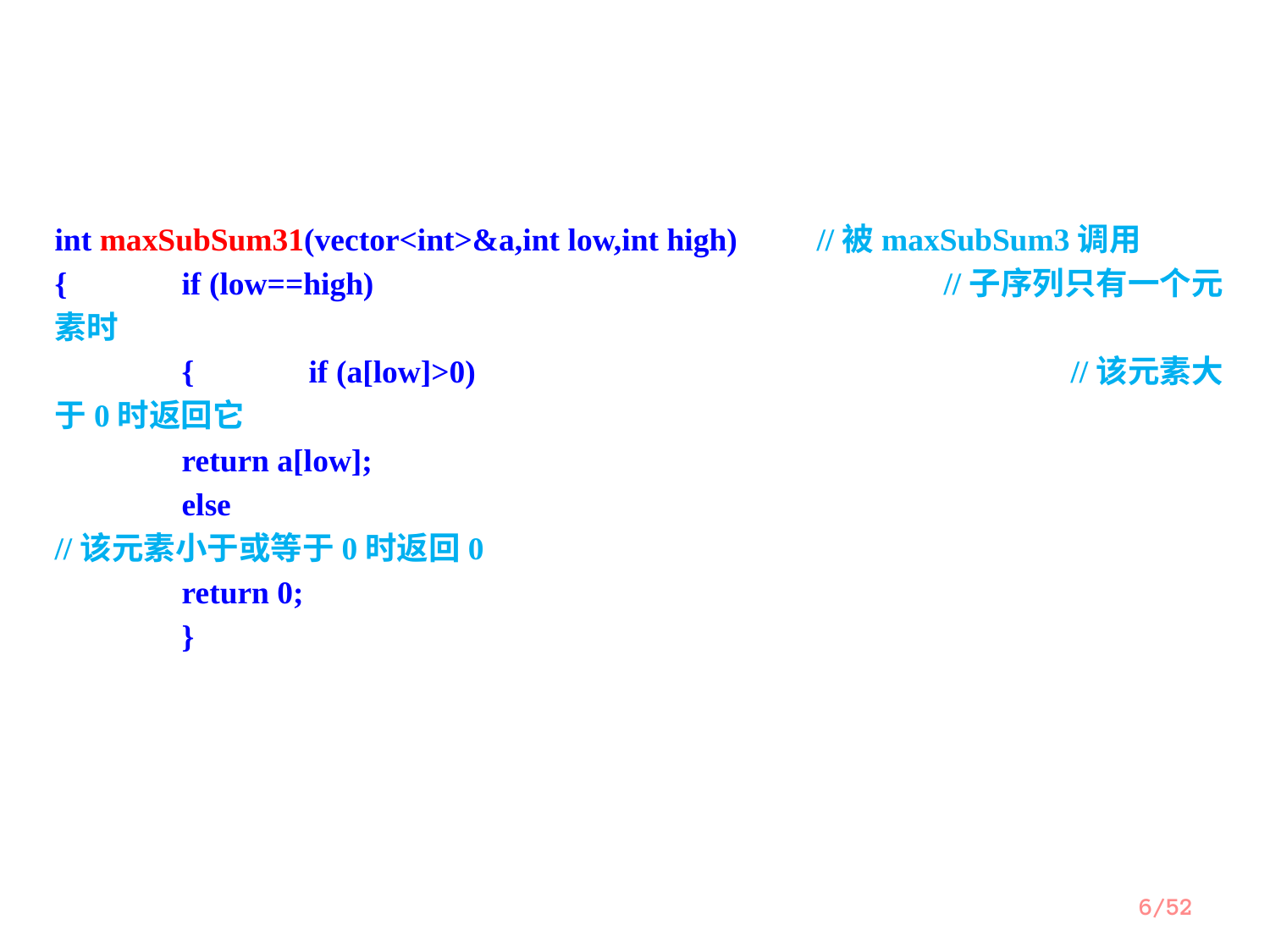

int maxSubSum31(vector<int>&a,int low,int high)	//被maxSubSum3调用
{    	if (low==high) 					//子序列只有一个元素时
     	{	if (a[low]>0) 					//该元素大于0时返回它
              	return a[low];
         	else								//该元素小于或等于0时返回0
              	return 0;
     	}
6/52